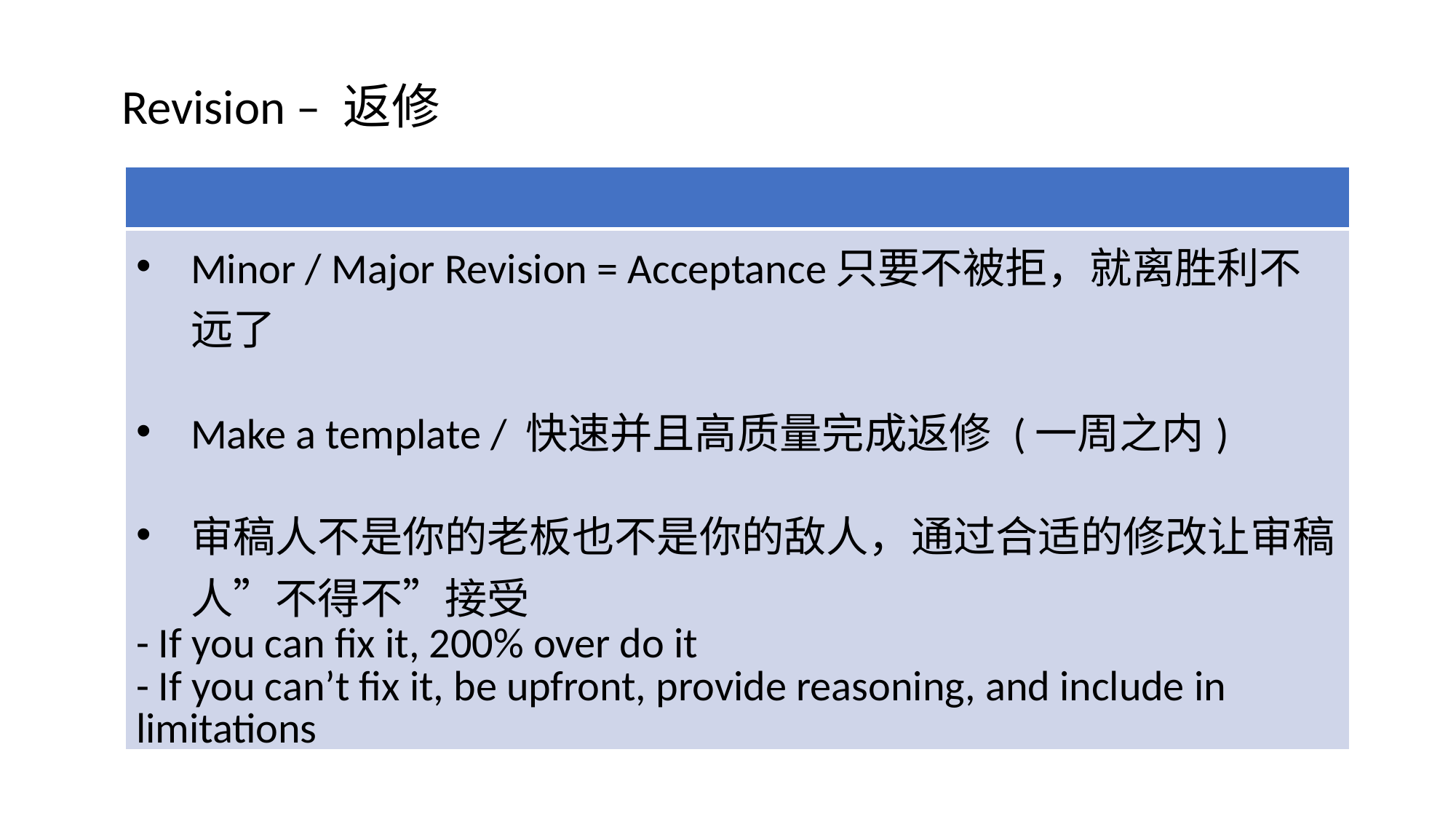

Revision – 返修
|  |
| --- |
| Minor / Major Revision = Acceptance只要不被拒，就离胜利不远了 Make a template / 快速并且高质量完成返修 (一周之内) 审稿人不是你的老板也不是你的敌人，通过合适的修改让审稿人”不得不”接受 - If you can fix it, 200% over do it - If you can’t fix it, be upfront, provide reasoning, and include in limitations |